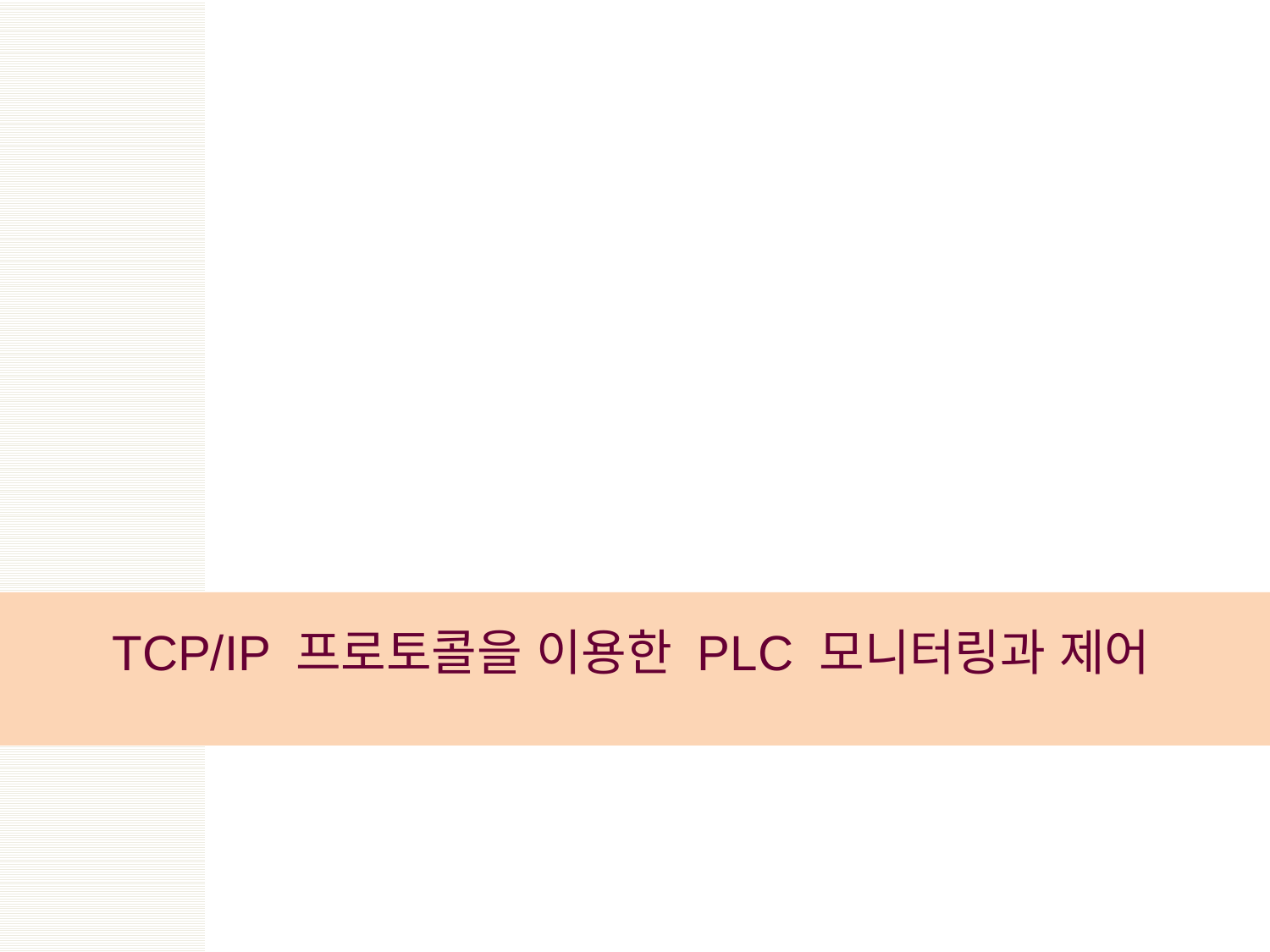

# TCP/IP 프로토콜을 이용한 PLC 모니터링과 제어